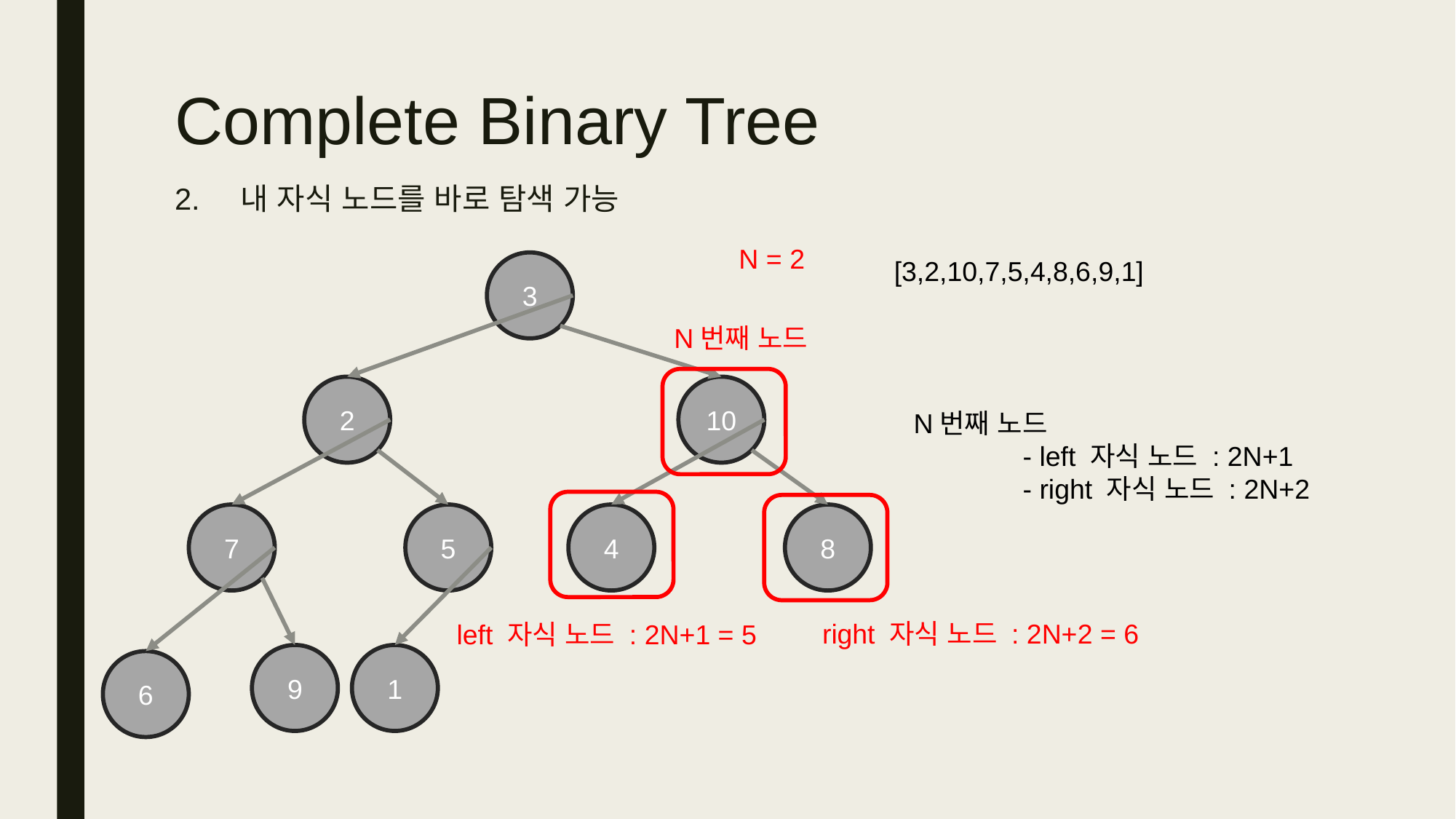

# Complete Binary Tree
2.    내 자식 노드를 바로 탐색 가능
N = 2
[3,2,10,7,5,4,8,6,9,1]
3
N번째 노드

2
10
N번째 노드
	- left 자식 노드 : 2N+1
	- right 자식 노드 : 2N+2

7
5
4
8
right 자식 노드 : 2N+2 = 6
left 자식 노드 : 2N+1 = 5
9
1
6